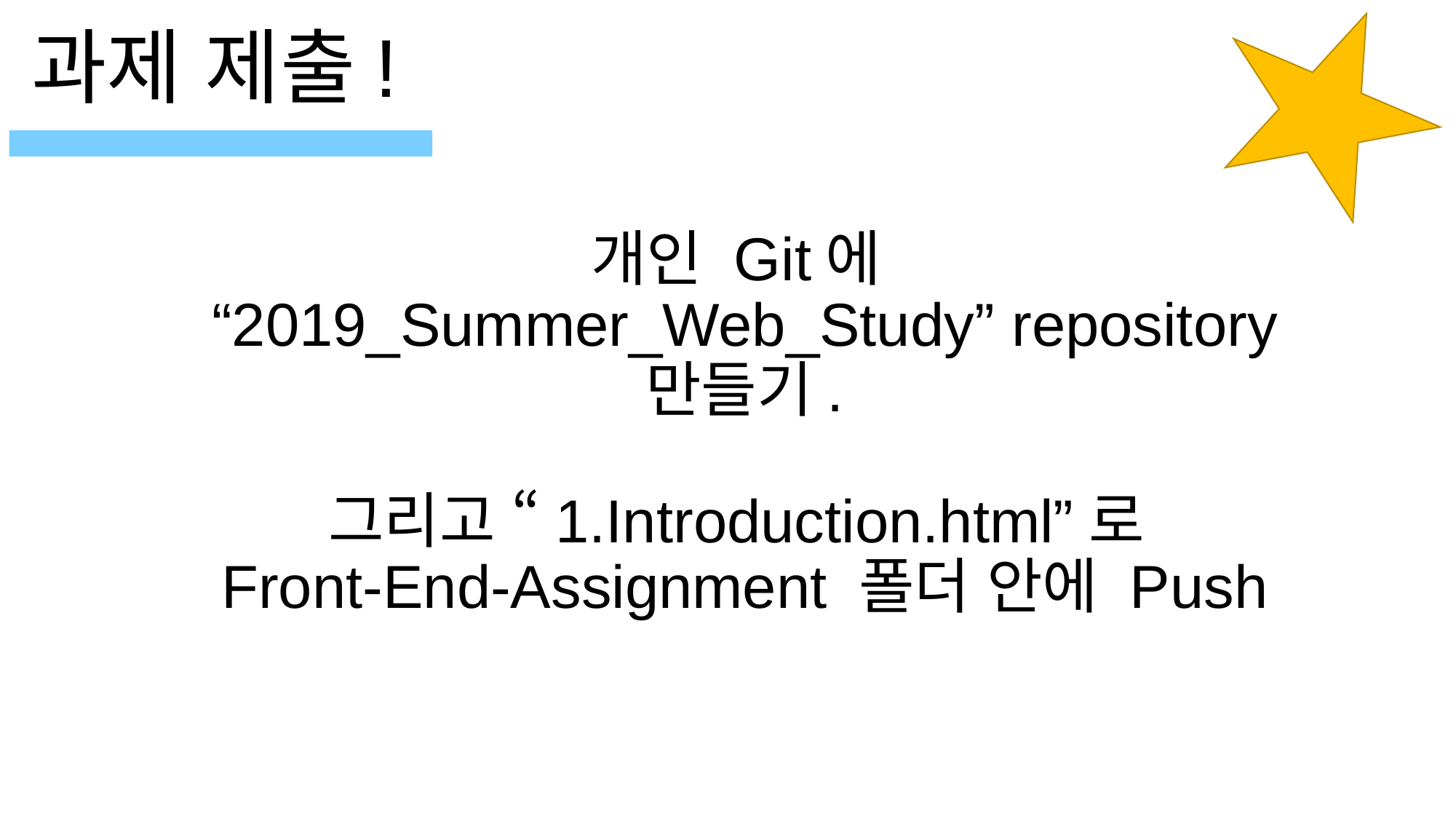

과제 제출!

개인 Git에
“2019_Summer_Web_Study” repository 만들기.

그리고 “1.Introduction.html”로
Front-End-Assignment 폴더 안에 Push